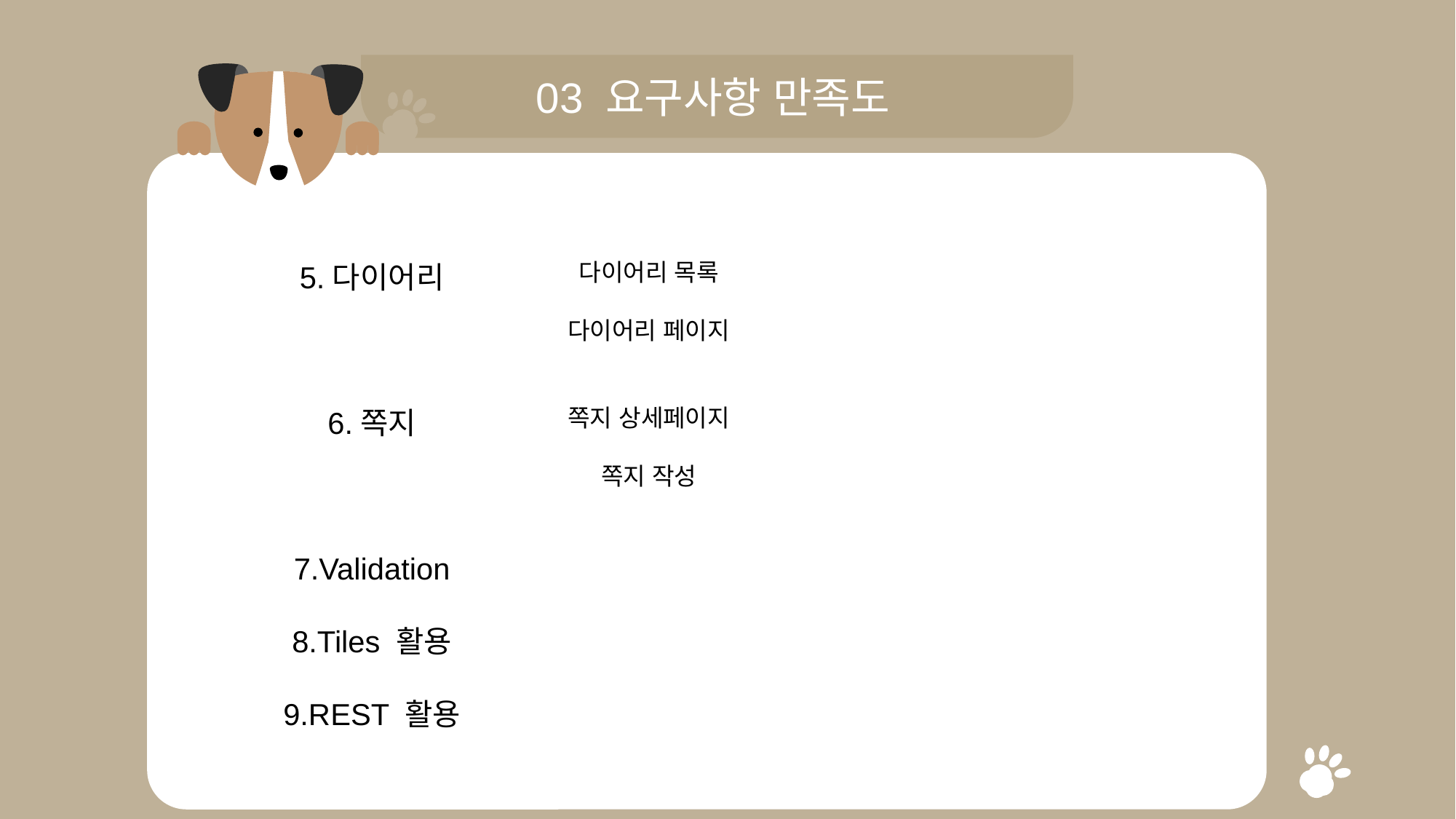

03 요구사항 만족도

5.다이어리

6.쪽지

7.Validation

8.Tiles 활용

9.REST 활용

다이어리 목록

다이어리 페이지

쪽지 상세페이지

쪽지 작성

Add Diary

Edit Diary